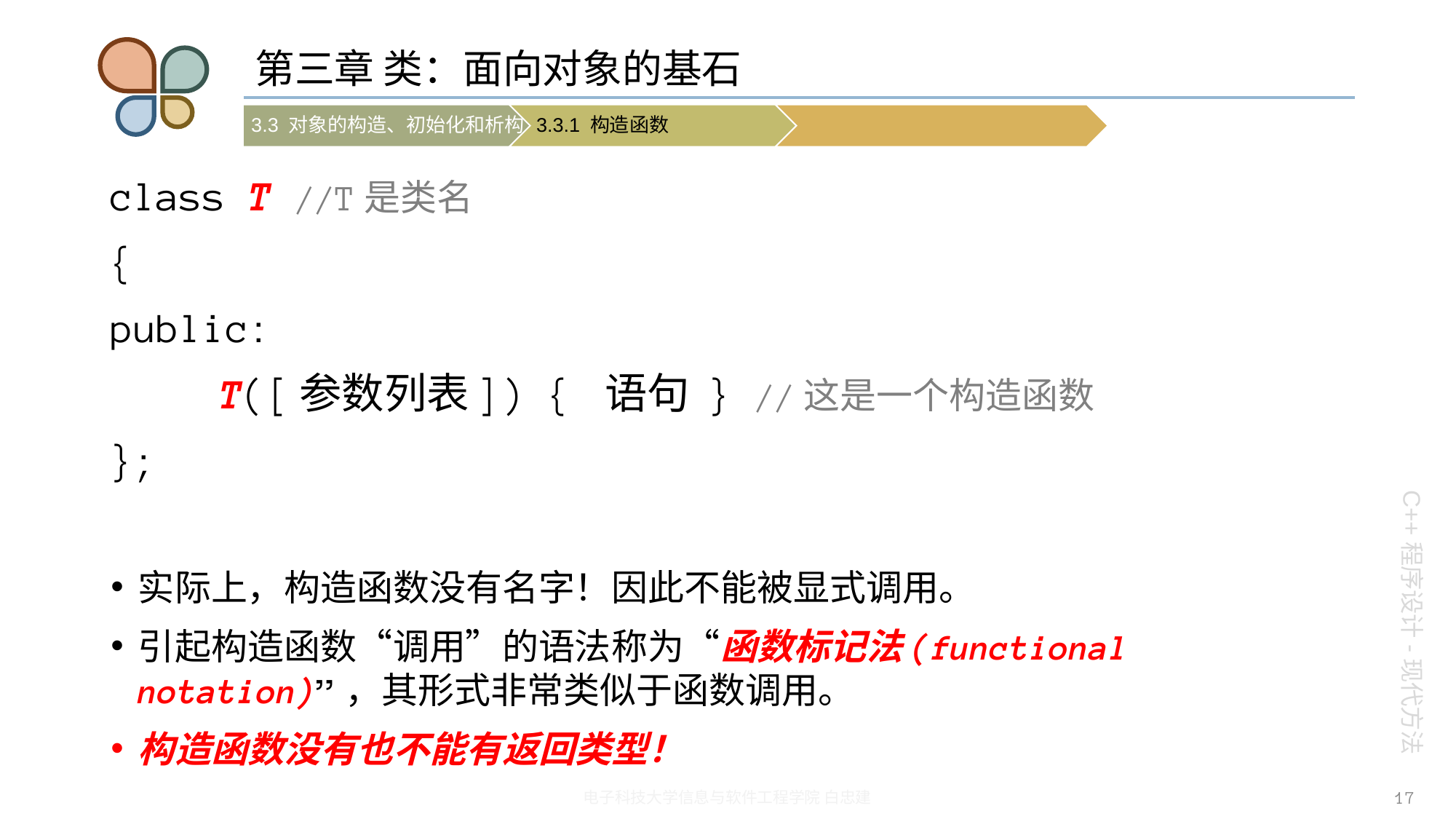

# 第三章 类：面向对象的基石
3.3 对象的构造、初始化和析构
3.3.1 构造函数

class T //T是类名
{
public:
	T([参数列表]) { 语句 } //这是一个构造函数
};

实际上，构造函数没有名字！因此不能被显式调用。
引起构造函数“调用”的语法称为“函数标记法(functional notation)”，其形式非常类似于函数调用。
构造函数没有也不能有返回类型！

17